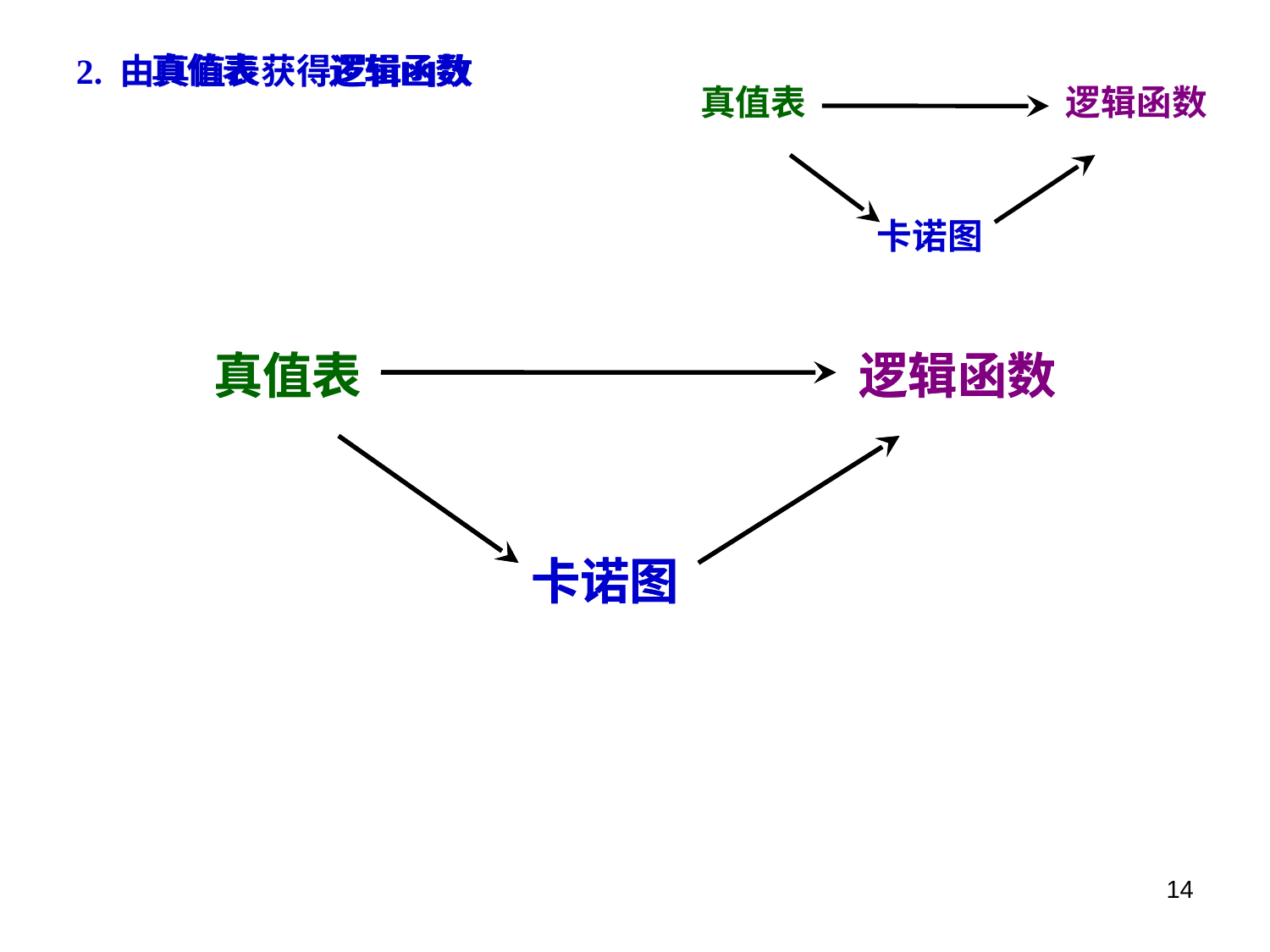

真值表
2. 由真值表获得逻辑函数
逻辑函数
真值表
逻辑函数

卡诺图
真值表
真值表
逻辑函数

卡诺图
逻辑函数

卡诺图
14